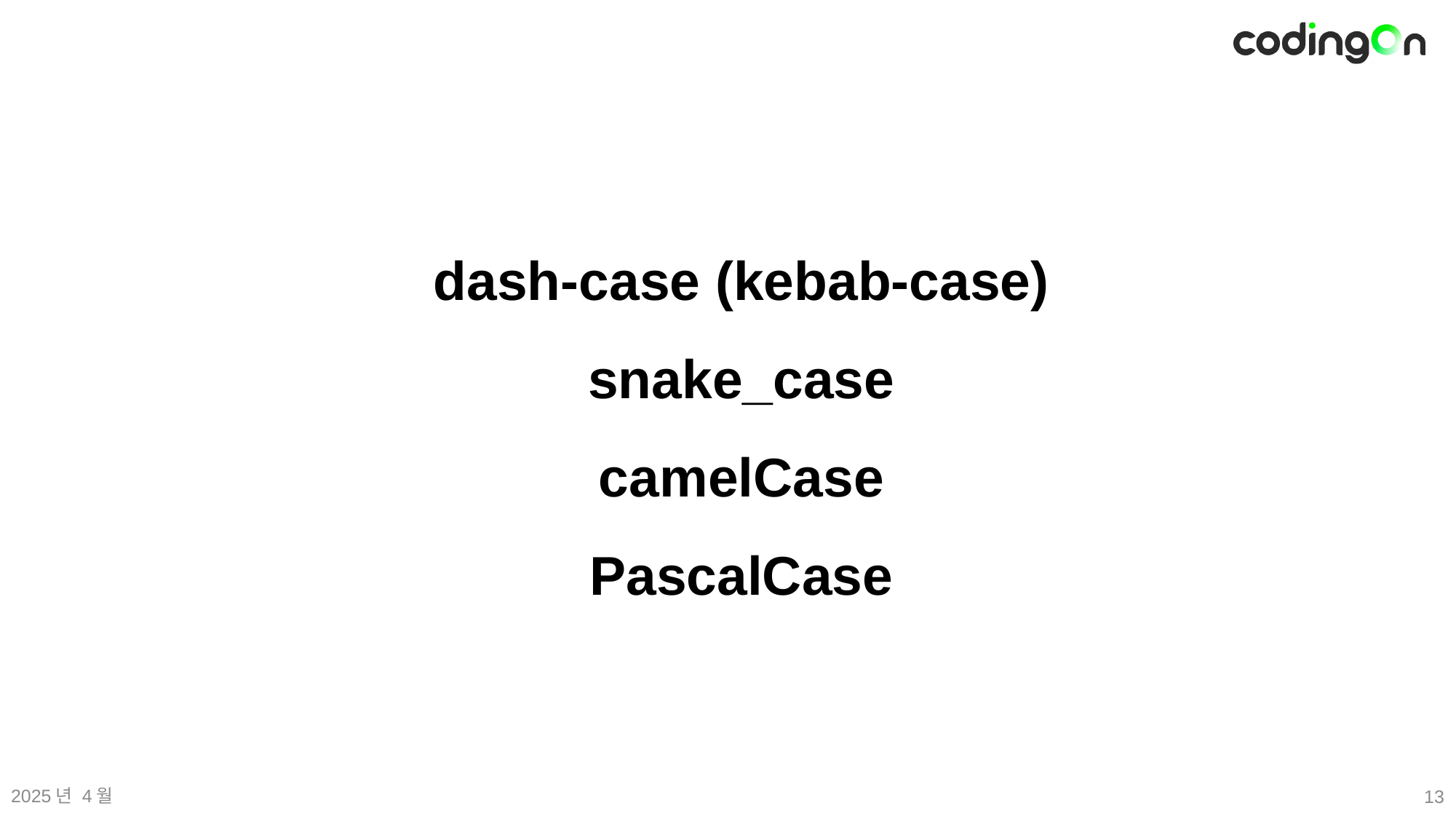

dash-case (kebab-case)
snake_case
camelCase
PascalCase
2025년 4월
13